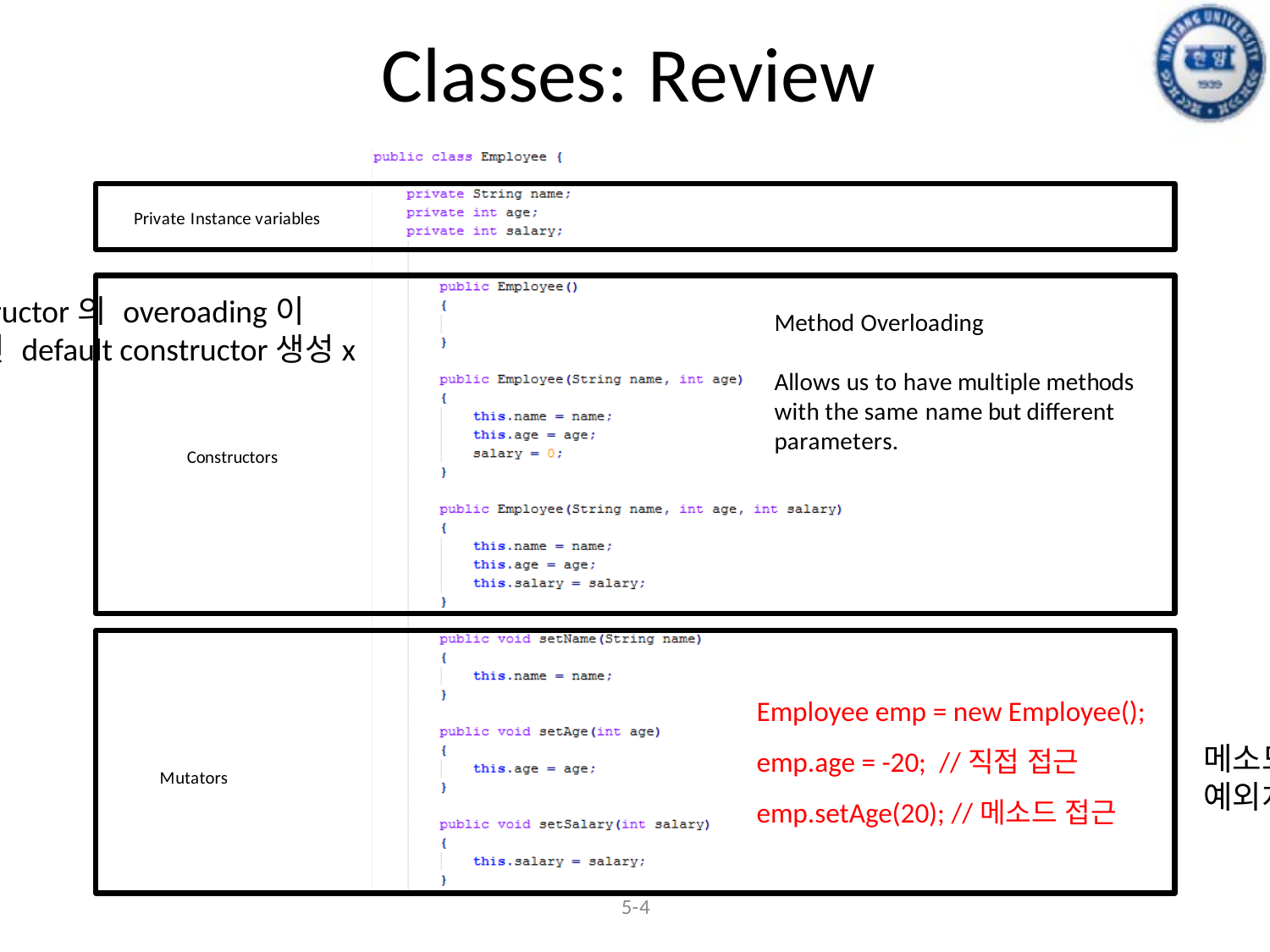

# Classes: Review

Private Instance variables

Constructor의 overoading이 있으면 default constructor생성x
Method Overloading

Allows us to have multiple methods with the same name but different parameters.

Constructors

Employee emp = new Employee();
emp.age = -20;  //직접 접근
emp.setAge(20); //메소드 접근
메소드 접근을 하면 예외처리 가능
 Mutators
5-4